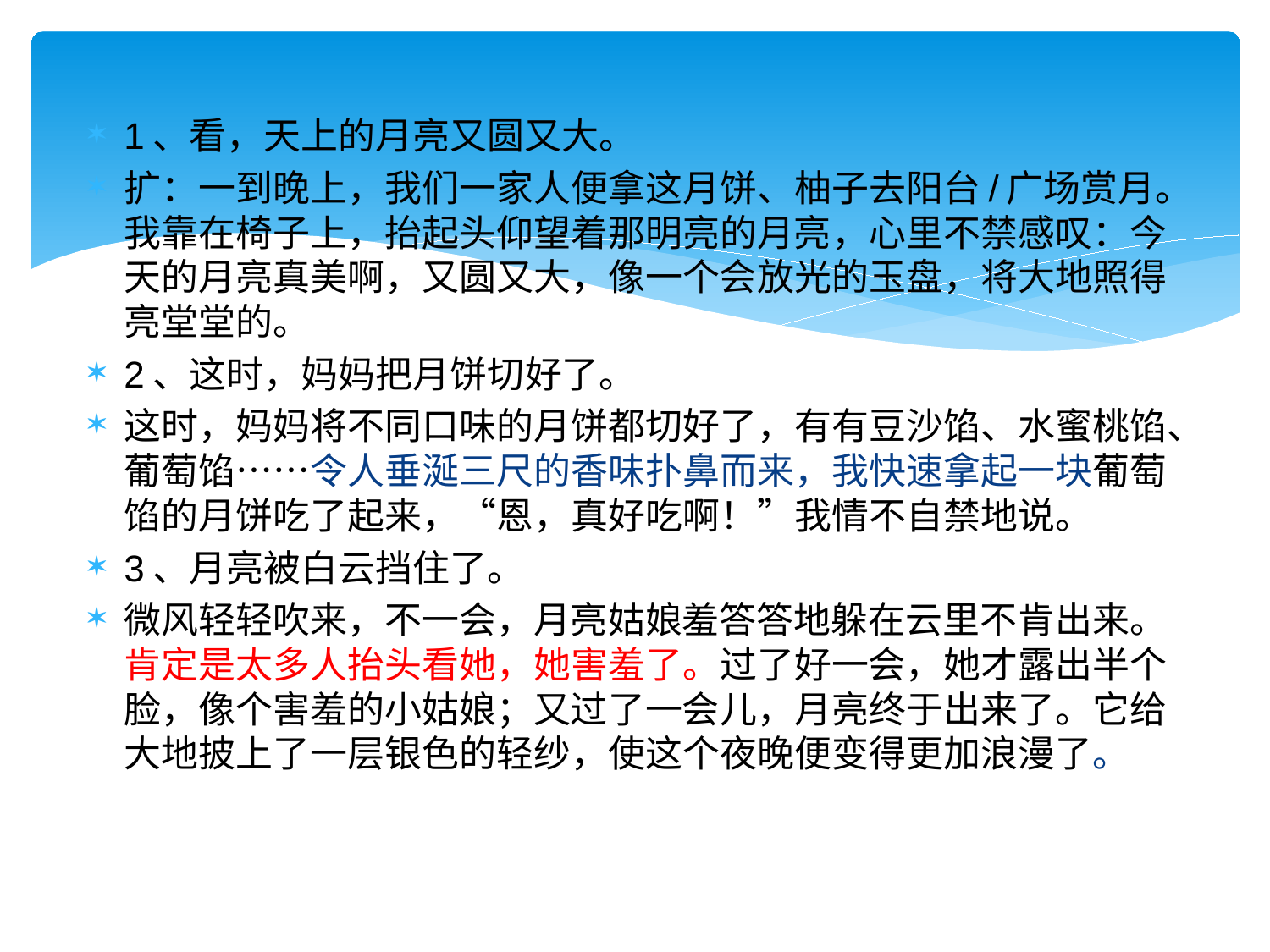

1、看，天上的月亮又圆又大。
扩：一到晚上，我们一家人便拿这月饼、柚子去阳台/广场赏月。我靠在椅子上，抬起头仰望着那明亮的月亮，心里不禁感叹：今天的月亮真美啊，又圆又大，像一个会放光的玉盘，将大地照得亮堂堂的。
2、这时，妈妈把月饼切好了。
这时，妈妈将不同口味的月饼都切好了，有有豆沙馅、水蜜桃馅、葡萄馅……令人垂涎三尺的香味扑鼻而来，我快速拿起一块葡萄馅的月饼吃了起来，“恩，真好吃啊！”我情不自禁地说。
3、月亮被白云挡住了。
微风轻轻吹来，不一会，月亮姑娘羞答答地躲在云里不肯出来。肯定是太多人抬头看她，她害羞了。过了好一会，她才露出半个脸，像个害羞的小姑娘；又过了一会儿，月亮终于出来了。它给大地披上了一层银色的轻纱，使这个夜晚便变得更加浪漫了。